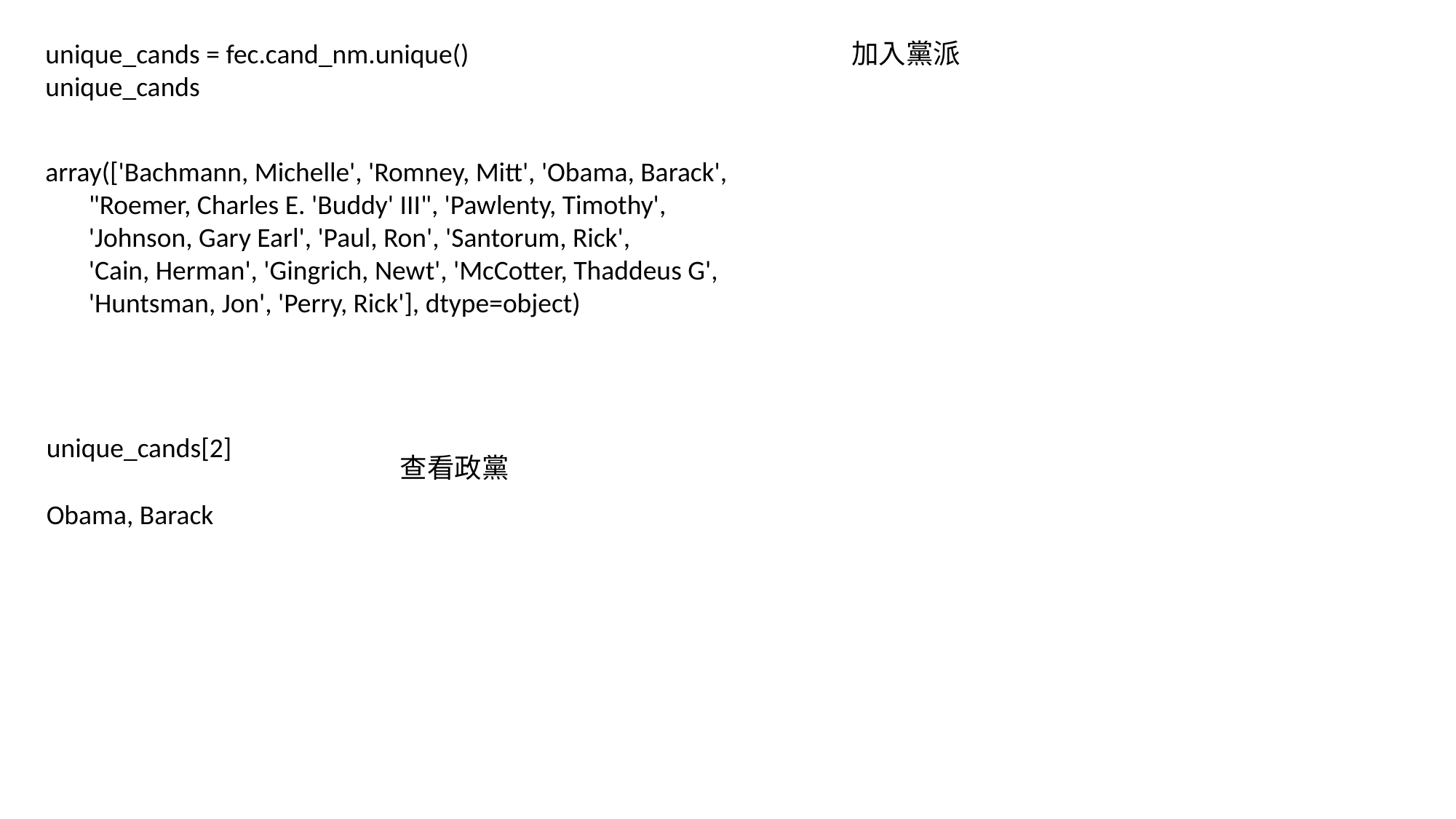

unique_cands = fec.cand_nm.unique()
unique_cands
加入黨派
array(['Bachmann, Michelle', 'Romney, Mitt', 'Obama, Barack',
       "Roemer, Charles E. 'Buddy' III", 'Pawlenty, Timothy',
       'Johnson, Gary Earl', 'Paul, Ron', 'Santorum, Rick',
       'Cain, Herman', 'Gingrich, Newt', 'McCotter, Thaddeus G',
       'Huntsman, Jon', 'Perry, Rick'], dtype=object)
unique_cands[2]
查看政黨

Obama, Barack